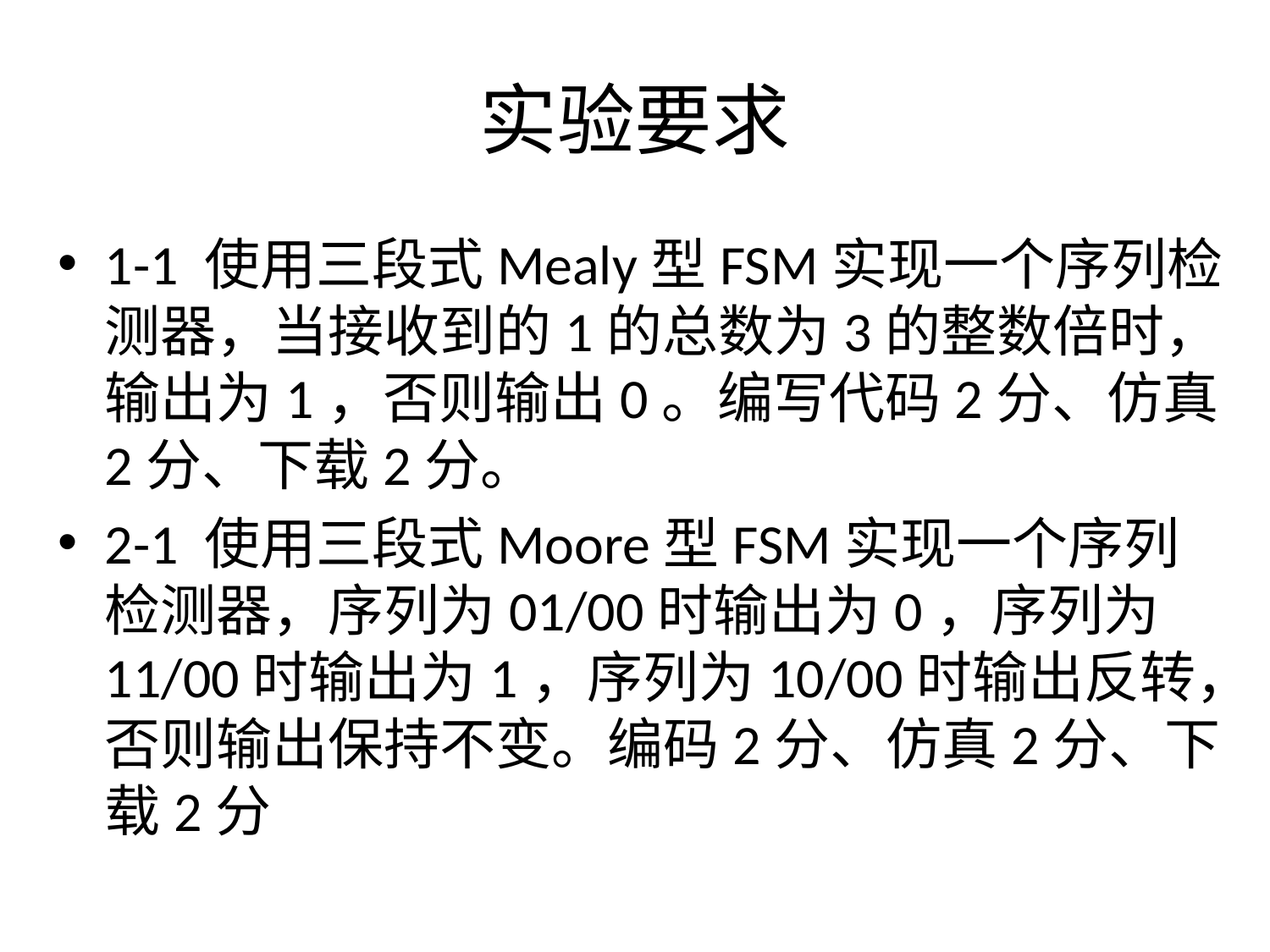

# 实验要求
1-1 使用三段式Mealy型FSM实现一个序列检测器，当接收到的1的总数为3的整数倍时，输出为1，否则输出0。编写代码2分、仿真2分、下载2分。
2-1 使用三段式Moore型FSM实现一个序列检测器，序列为01/00时输出为0，序列为11/00时输出为1，序列为10/00时输出反转，否则输出保持不变。编码2分、仿真2分、下载2分